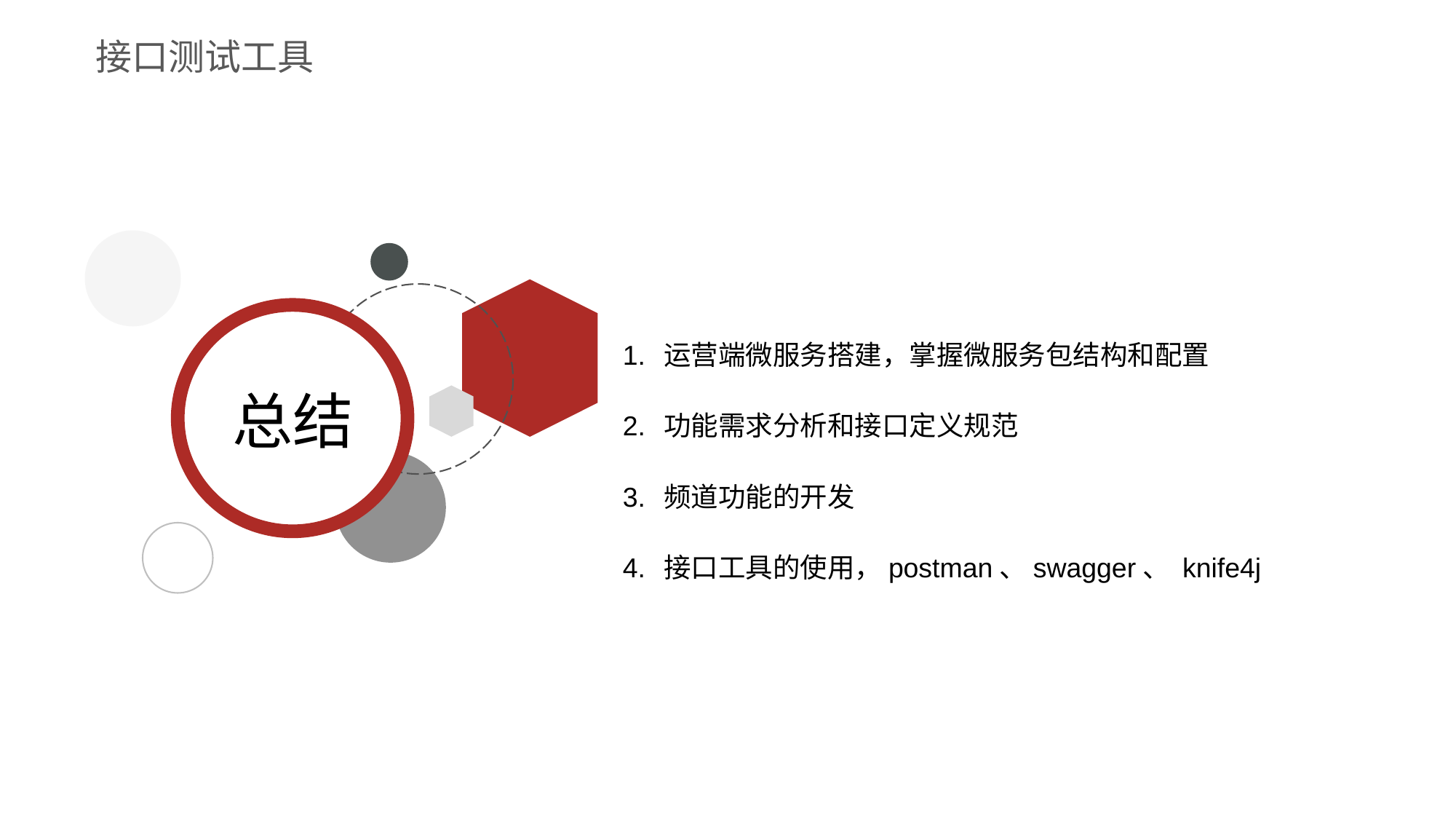

# 接口测试工具
运营端微服务搭建，掌握微服务包结构和配置
功能需求分析和接口定义规范
频道功能的开发
接口工具的使用，postman、swagger、 knife4j